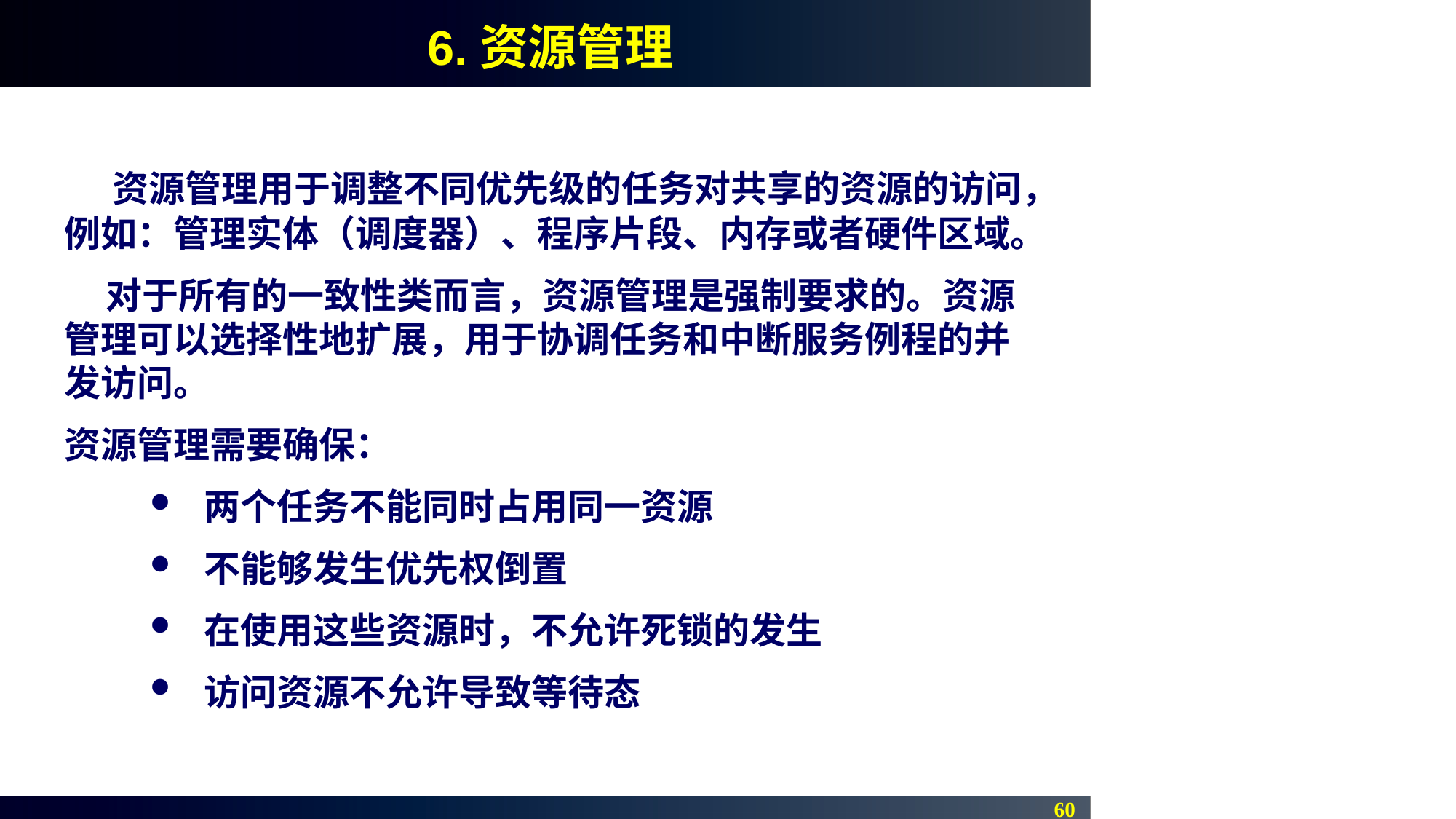

6.资源管理
    资源管理用于调整不同优先级的任务对共享的资源的访问，例如：管理实体（调度器）、程序片段、内存或者硬件区域。
    对于所有的一致性类而言，资源管理是强制要求的。资源管理可以选择性地扩展，用于协调任务和中断服务例程的并发访问。
资源管理需要确保：
两个任务不能同时占用同一资源
不能够发生优先权倒置
在使用这些资源时，不允许死锁的发生
访问资源不允许导致等待态